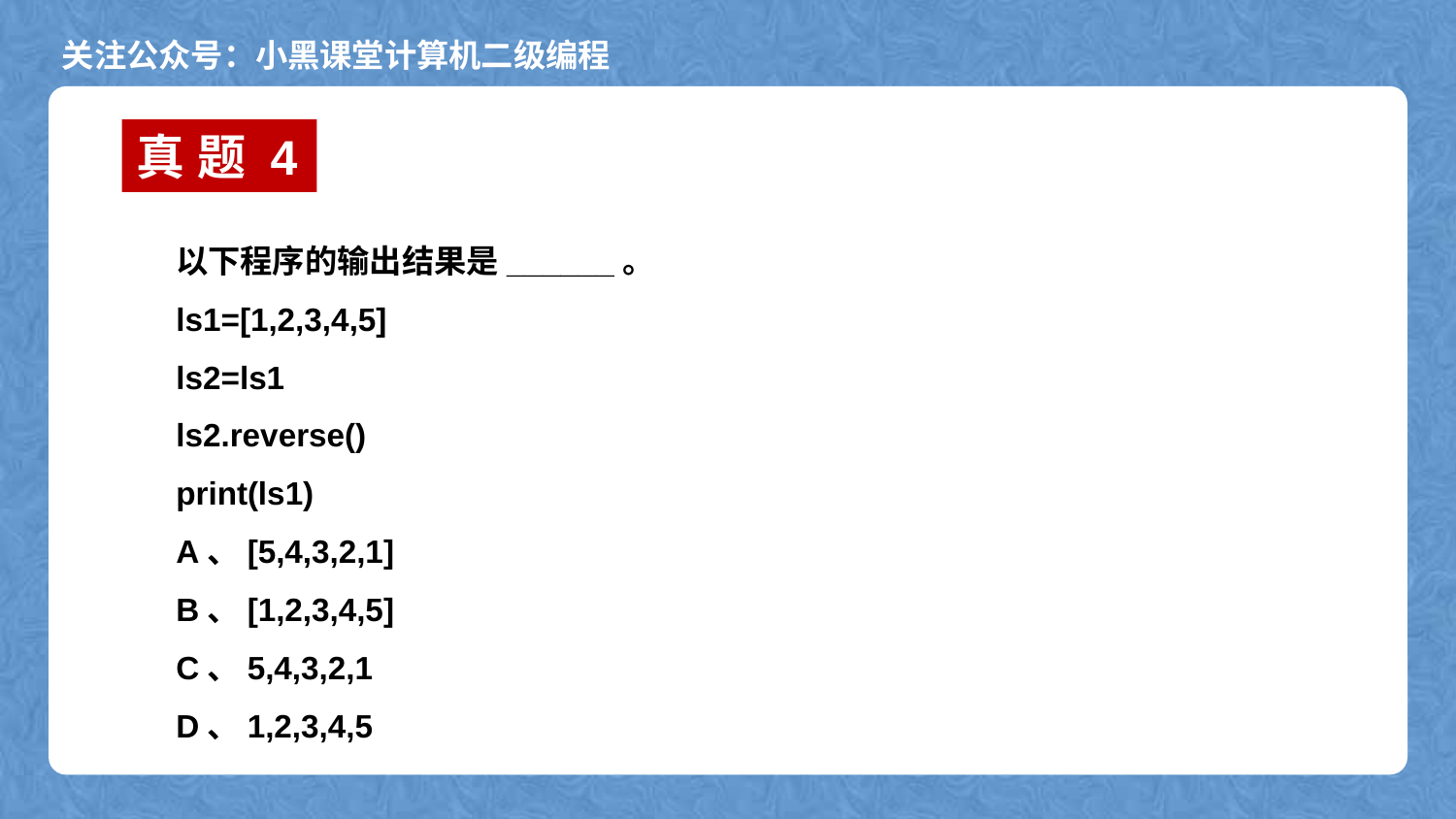

真题4
以下程序的输出结果是______。
ls1=[1,2,3,4,5]
ls2=ls1
ls2.reverse()
print(ls1)
A、[5,4,3,2,1]
B、[1,2,3,4,5]
C、5,4,3,2,1
D、1,2,3,4,5